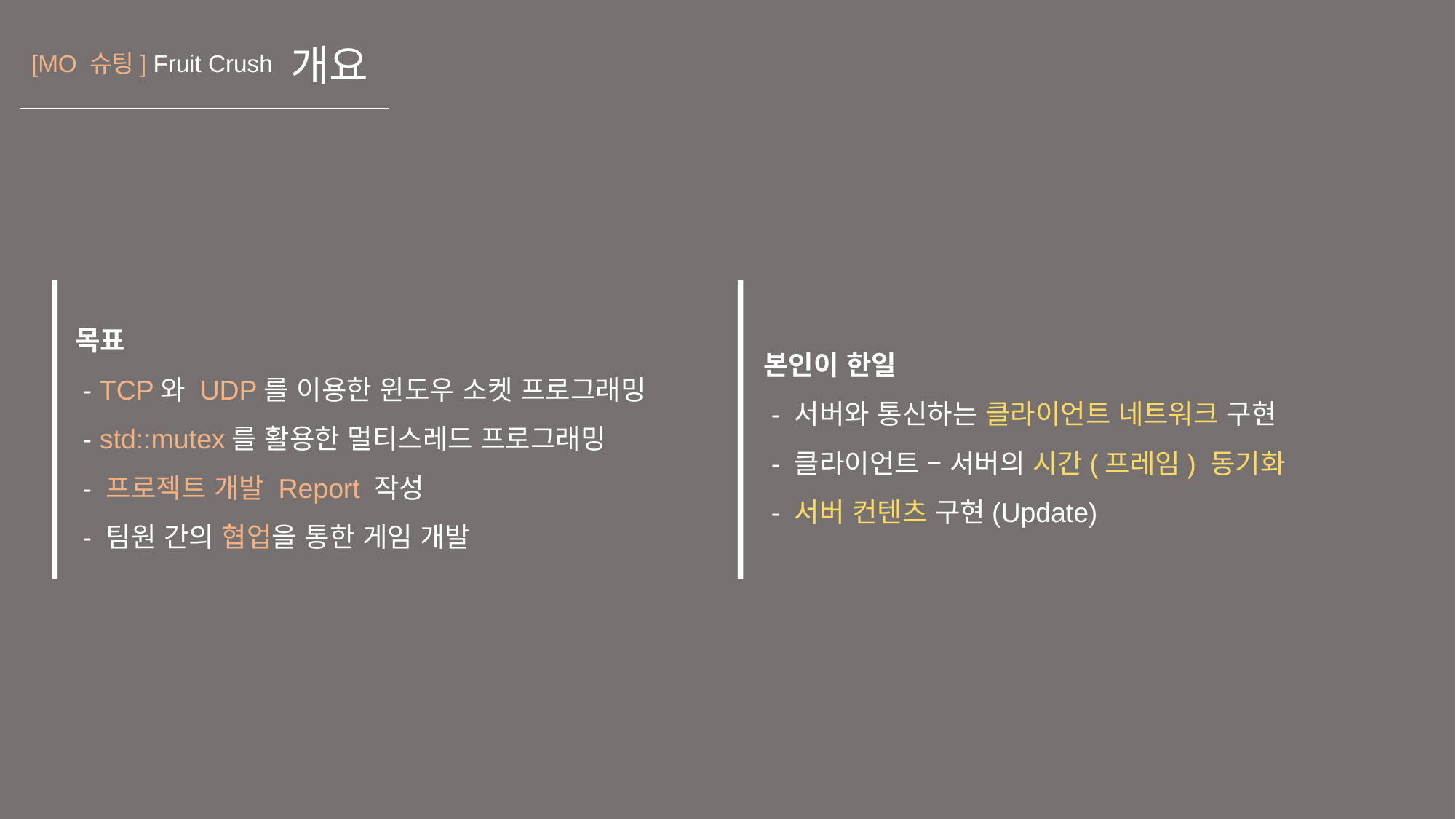

# 개요
[MO 슈팅] Fruit Crush

목표
 - TCP와 UDP를 이용한 윈도우 소켓 프로그래밍
 - std::mutex를 활용한 멀티스레드 프로그래밍
 - 프로젝트 개발 Report 작성
 - 팀원 간의 협업을 통한 게임 개발

본인이 한일
 - 서버와 통신하는 클라이언트 네트워크 구현
 - 클라이언트 – 서버의 시간(프레임) 동기화
 - 서버 컨텐츠 구현(Update)